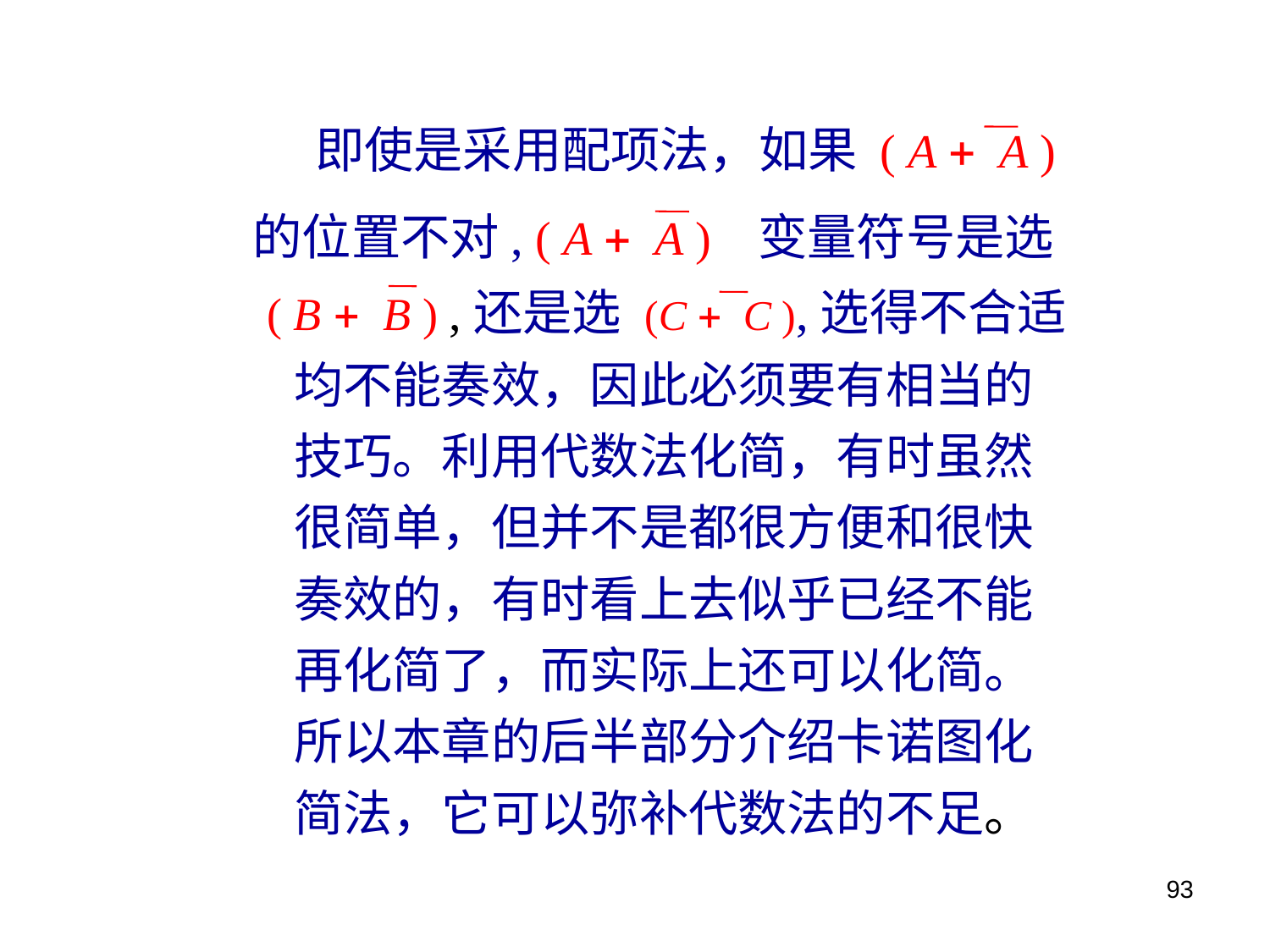

即使是采用配项法，如果 ( A + A )

的位置不对, ( A + A )   变量符号是选
	( B + B ) ,还是选 (C + C ),选得不合适

均不能奏效，因此必须要有相当的

技巧。利用代数法化简，有时虽然

很简单，但并不是都很方便和很快

奏效的，有时看上去似乎已经不能

再化简了，而实际上还可以化简。

所以本章的后半部分介绍卡诺图化

简法，它可以弥补代数法的不足。
93